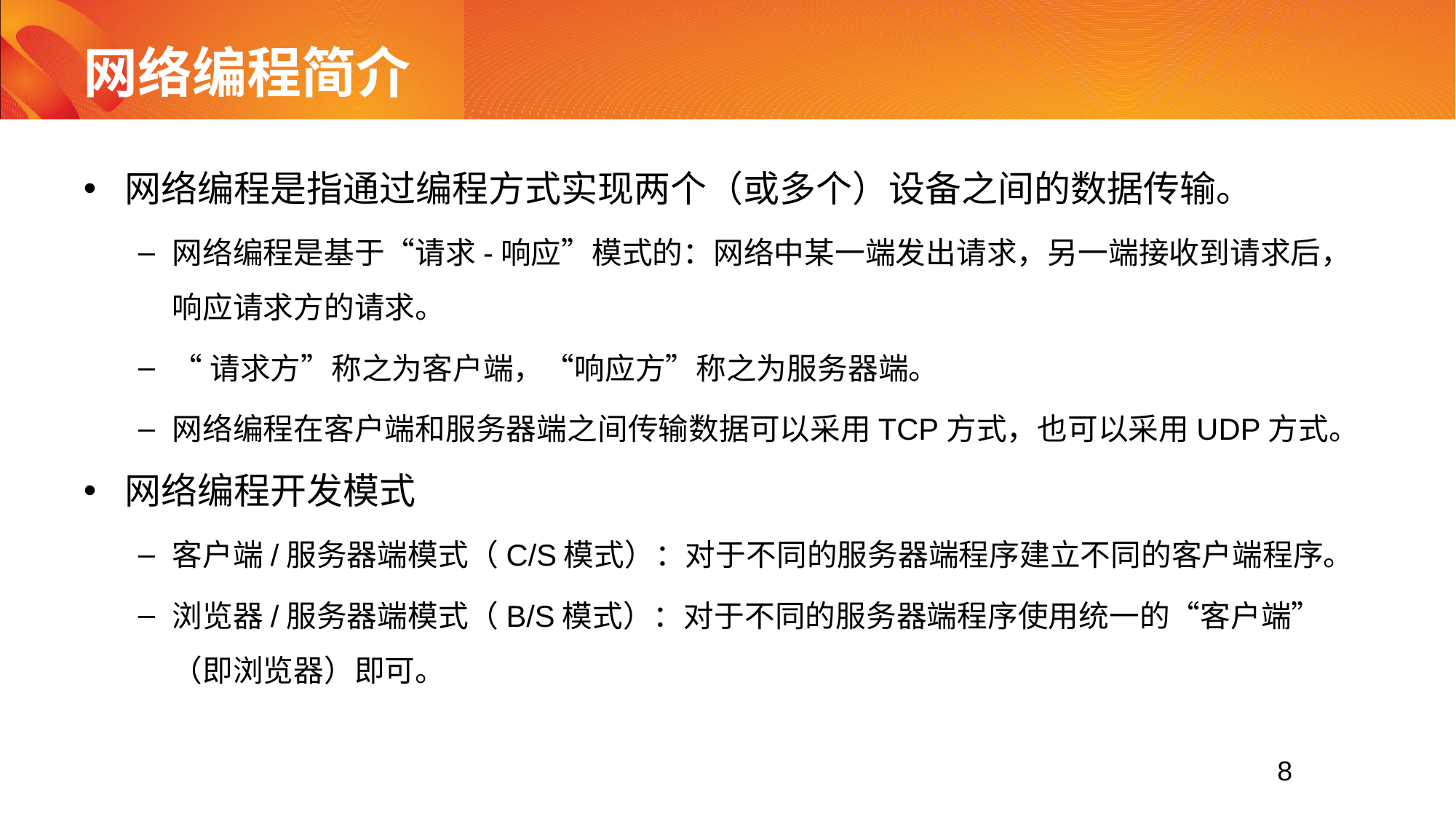

# 网络编程简介
网络编程是指通过编程方式实现两个（或多个）设备之间的数据传输。
网络编程是基于“请求-响应”模式的：网络中某一端发出请求，另一端接收到请求后，响应请求方的请求。
“请求方”称之为客户端，“响应方”称之为服务器端。
网络编程在客户端和服务器端之间传输数据可以采用TCP方式，也可以采用UDP方式。
网络编程开发模式
客户端/服务器端模式（C/S模式）：对于不同的服务器端程序建立不同的客户端程序。
浏览器/服务器端模式（B/S模式）：对于不同的服务器端程序使用统一的“客户端”（即浏览器）即可。